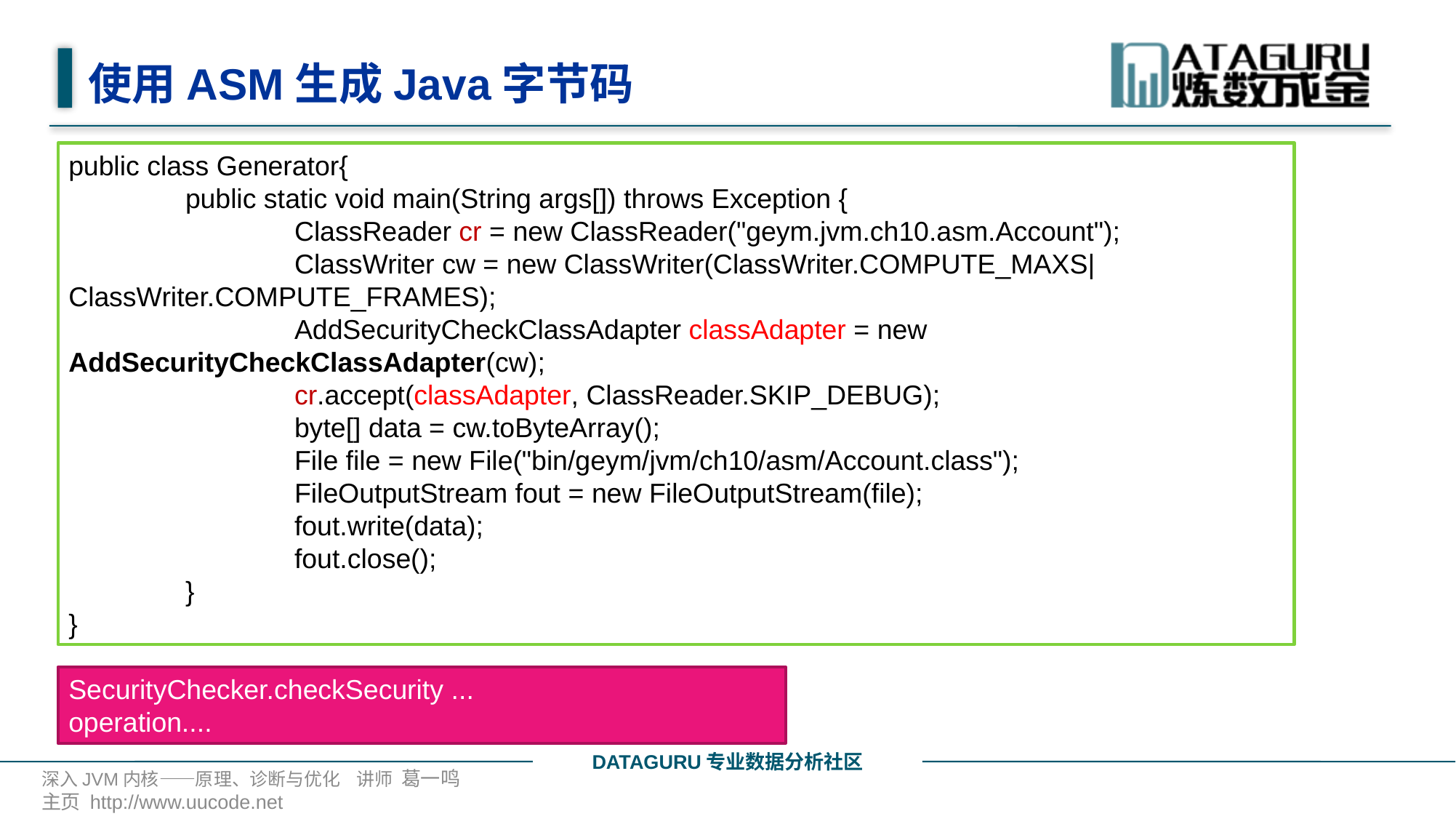

# 使用ASM生成Java字节码
public class Generator{
	 public static void main(String args[]) throws Exception {
		 ClassReader cr = new ClassReader("geym.jvm.ch10.asm.Account");
		 ClassWriter cw = new ClassWriter(ClassWriter.COMPUTE_MAXS|ClassWriter.COMPUTE_FRAMES);
		 AddSecurityCheckClassAdapter classAdapter = new AddSecurityCheckClassAdapter(cw);
		 cr.accept(classAdapter, ClassReader.SKIP_DEBUG);
		 byte[] data = cw.toByteArray();
		 File file = new File("bin/geym/jvm/ch10/asm/Account.class");
		 FileOutputStream fout = new FileOutputStream(file);
		 fout.write(data);
		 fout.close();
	 }
}
SecurityChecker.checkSecurity ...
operation....